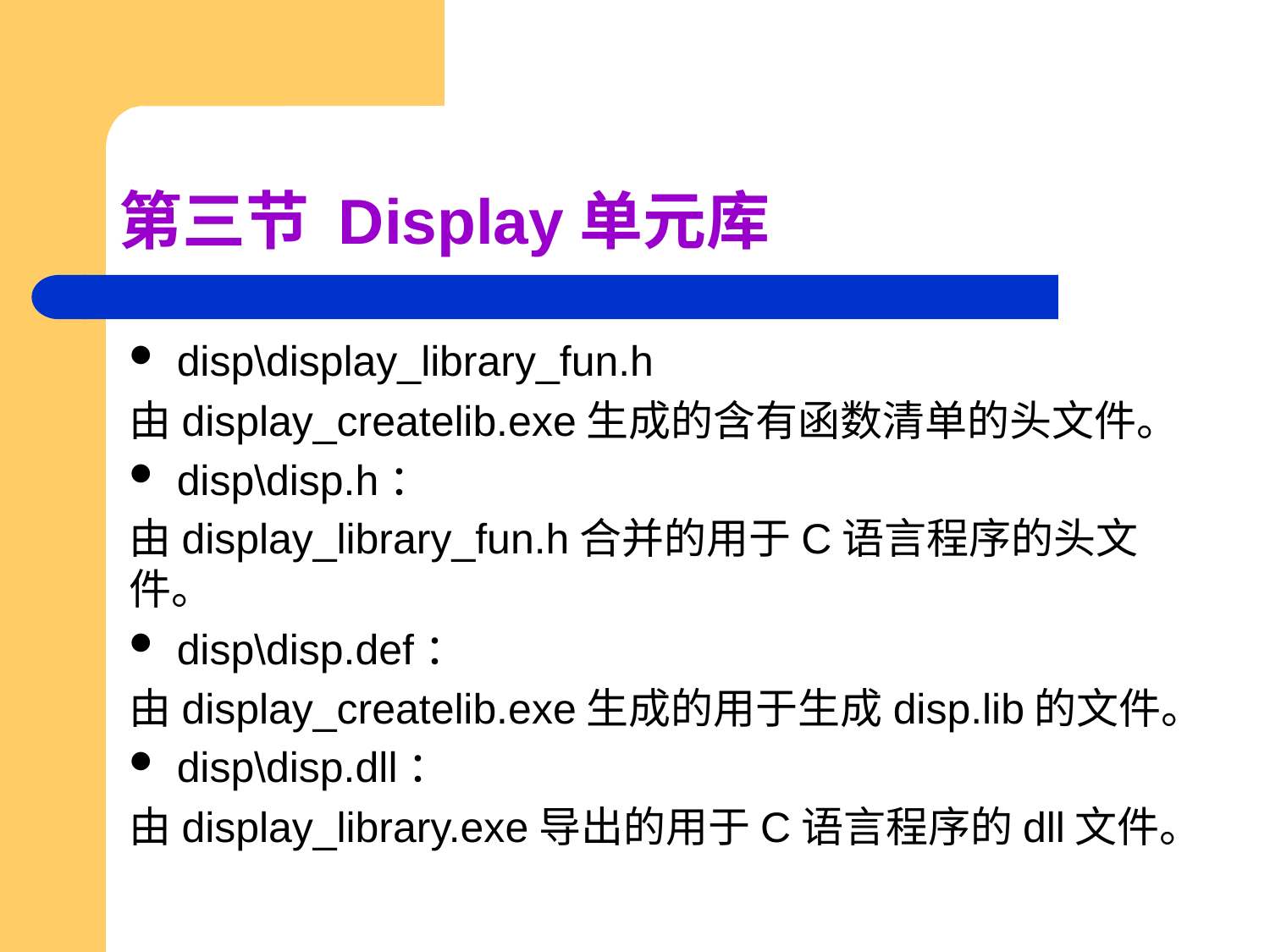

# 第三节 Display单元库
disp\display_library_fun.h
由display_createlib.exe生成的含有函数清单的头文件。
disp\disp.h：
由display_library_fun.h合并的用于C语言程序的头文件。
disp\disp.def：
由display_createlib.exe生成的用于生成disp.lib的文件。
disp\disp.dll：
由display_library.exe导出的用于C语言程序的dll文件。